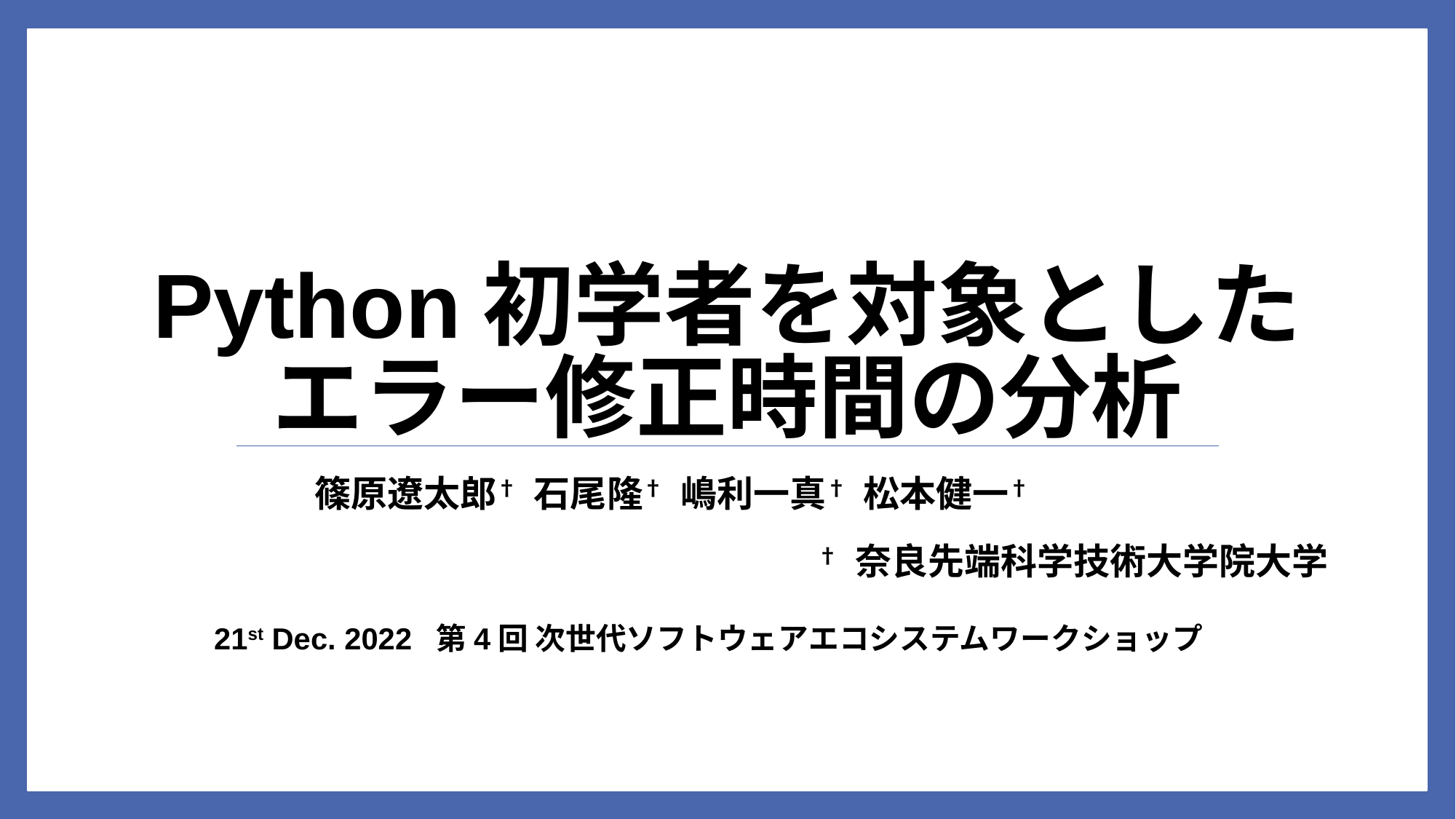

# Python初学者を対象とした エラー修正時間の分析
篠原遼太郎†  石尾隆†  嶋利一真†  松本健一†

† 奈良先端科学技術大学院大学
21st Dec. 2022  第4回 次世代ソフトウェアエコシステムワークショップ